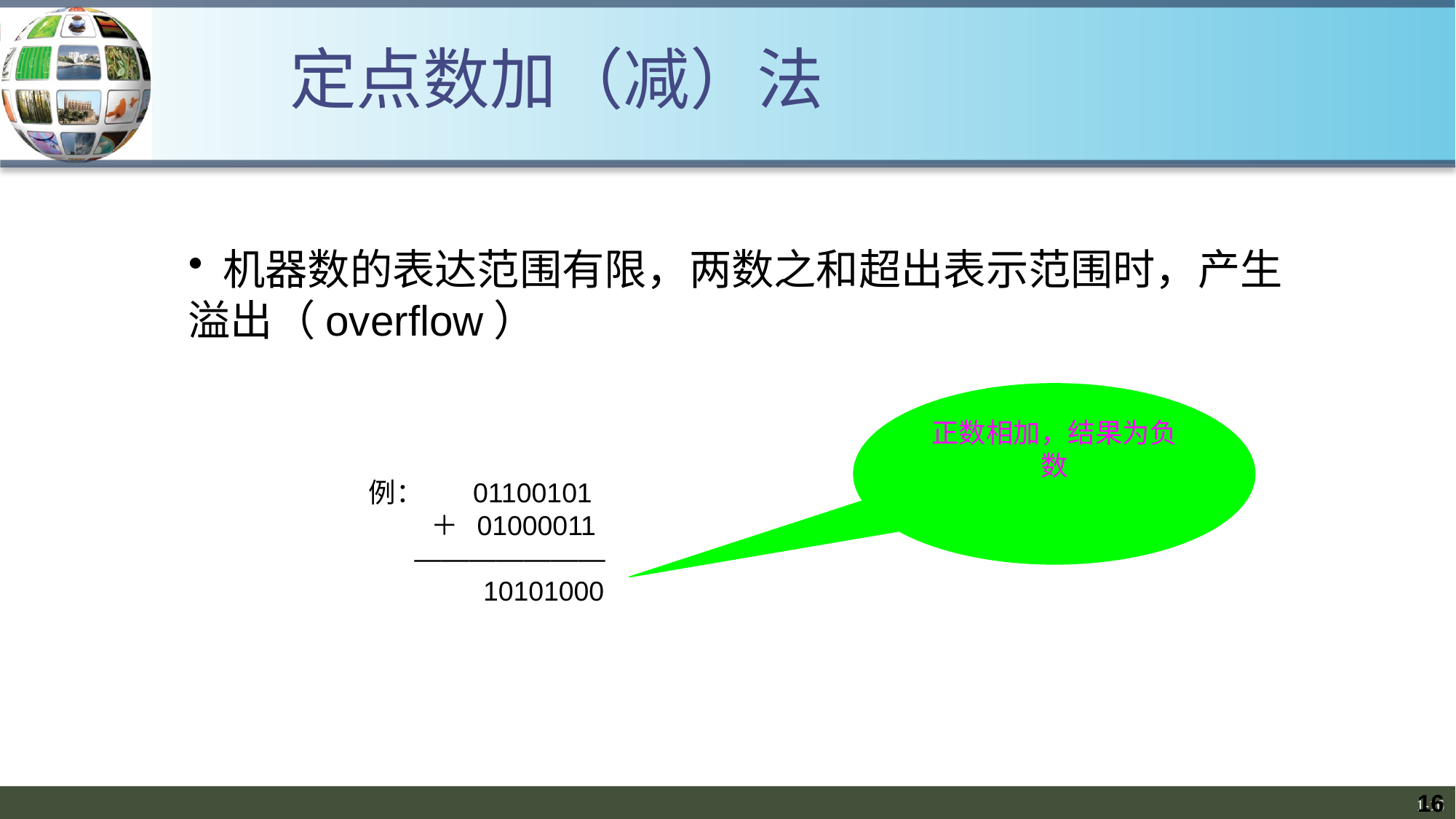

定点数加（减）法
 机器数的表达范围有限，两数之和超出表示范围时，产生溢出（overflow）
正数相加，结果为负数
例：       01100101
         ＋  01000011
      ———————
               10101000
16